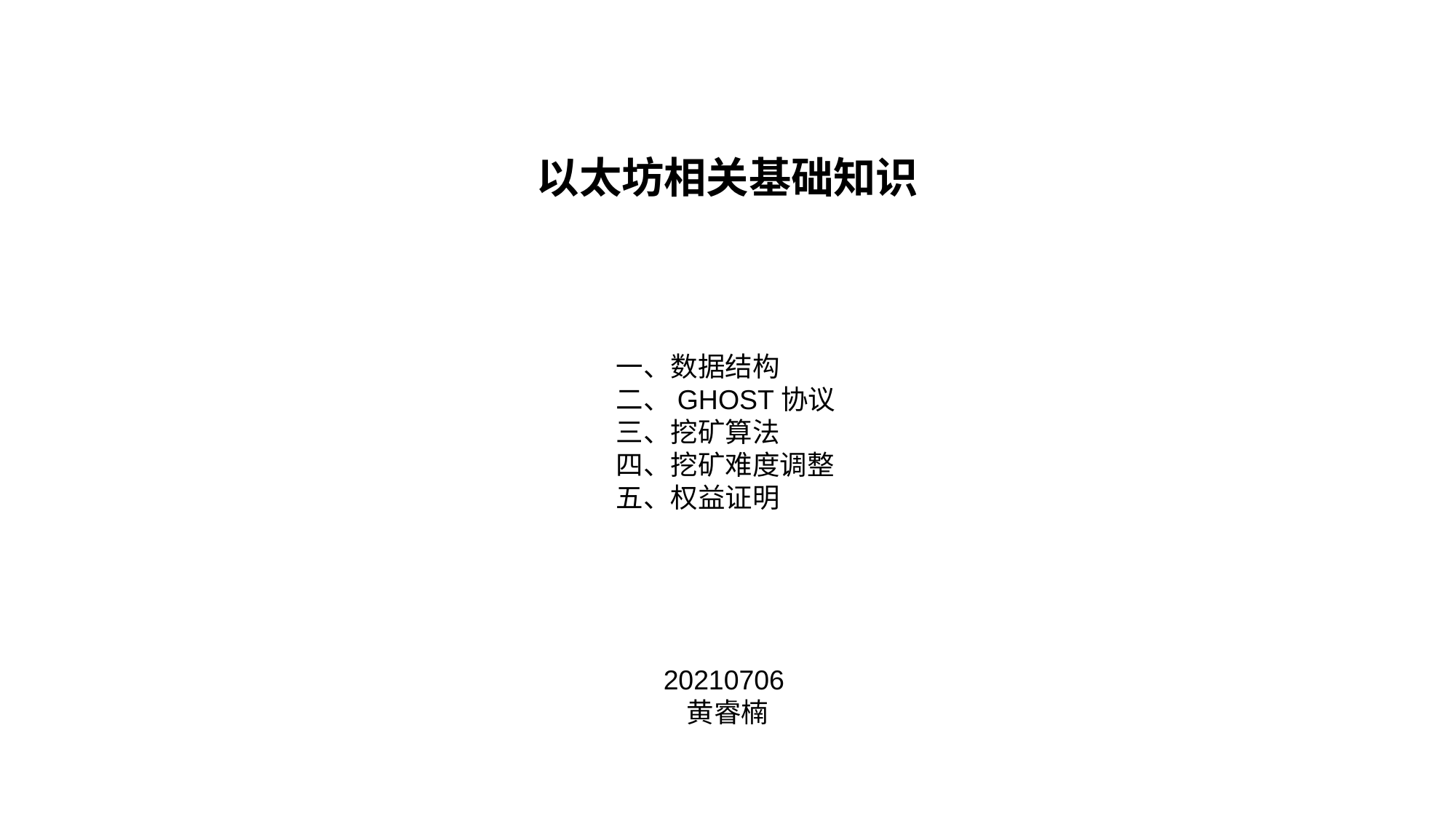

以太坊相关基础知识
一、数据结构
二、GHOST协议
三、挖矿算法
四、挖矿难度调整
五、权益证明
20210706
黄睿楠